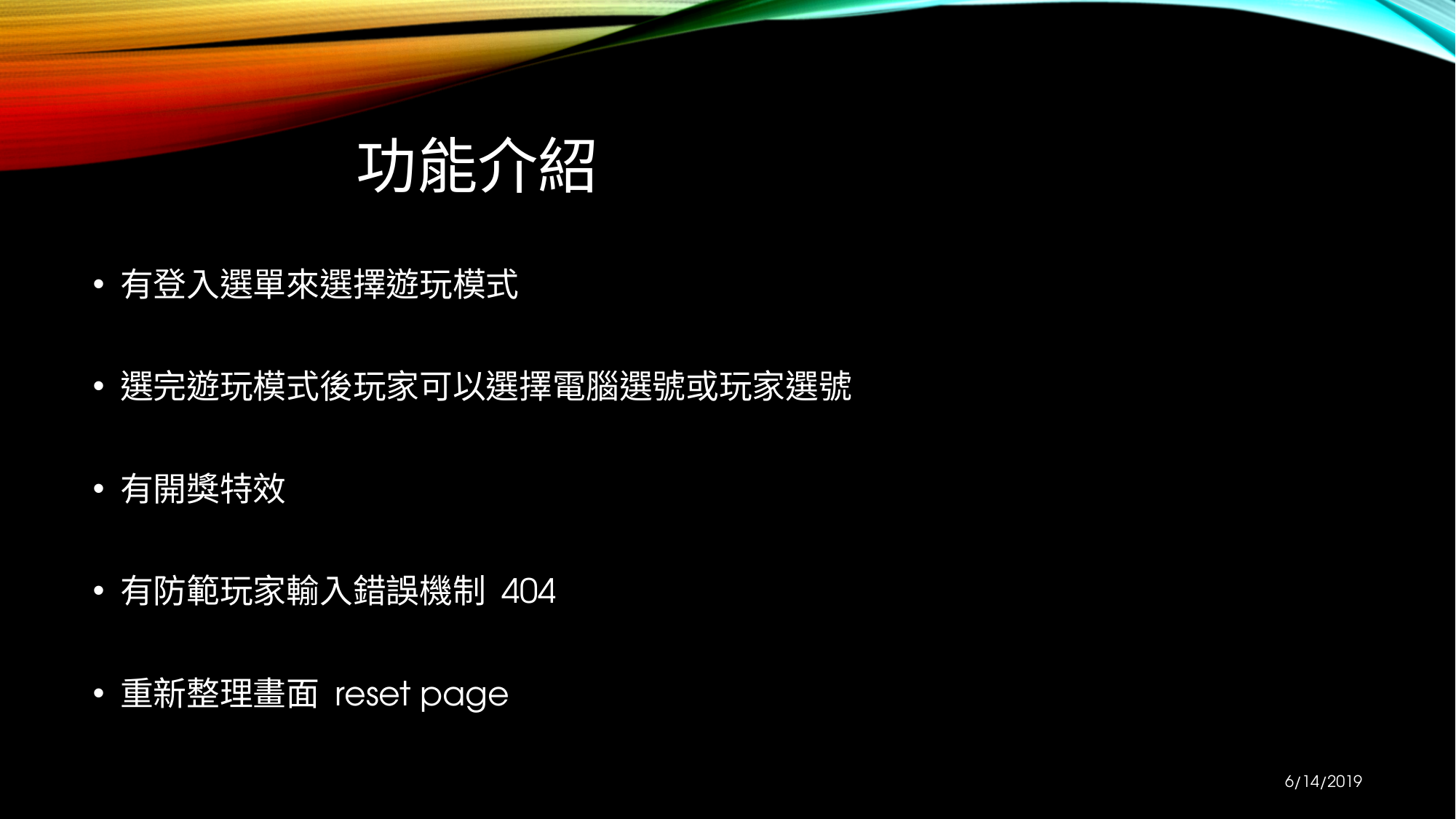

# 功能介紹
有登入選單來選擇遊玩模式

選完遊玩模式後玩家可以選擇電腦選號或玩家選號

有開獎特效

有防範玩家輸入錯誤機制 404

重新整理畫面 reset page
6/14/2019